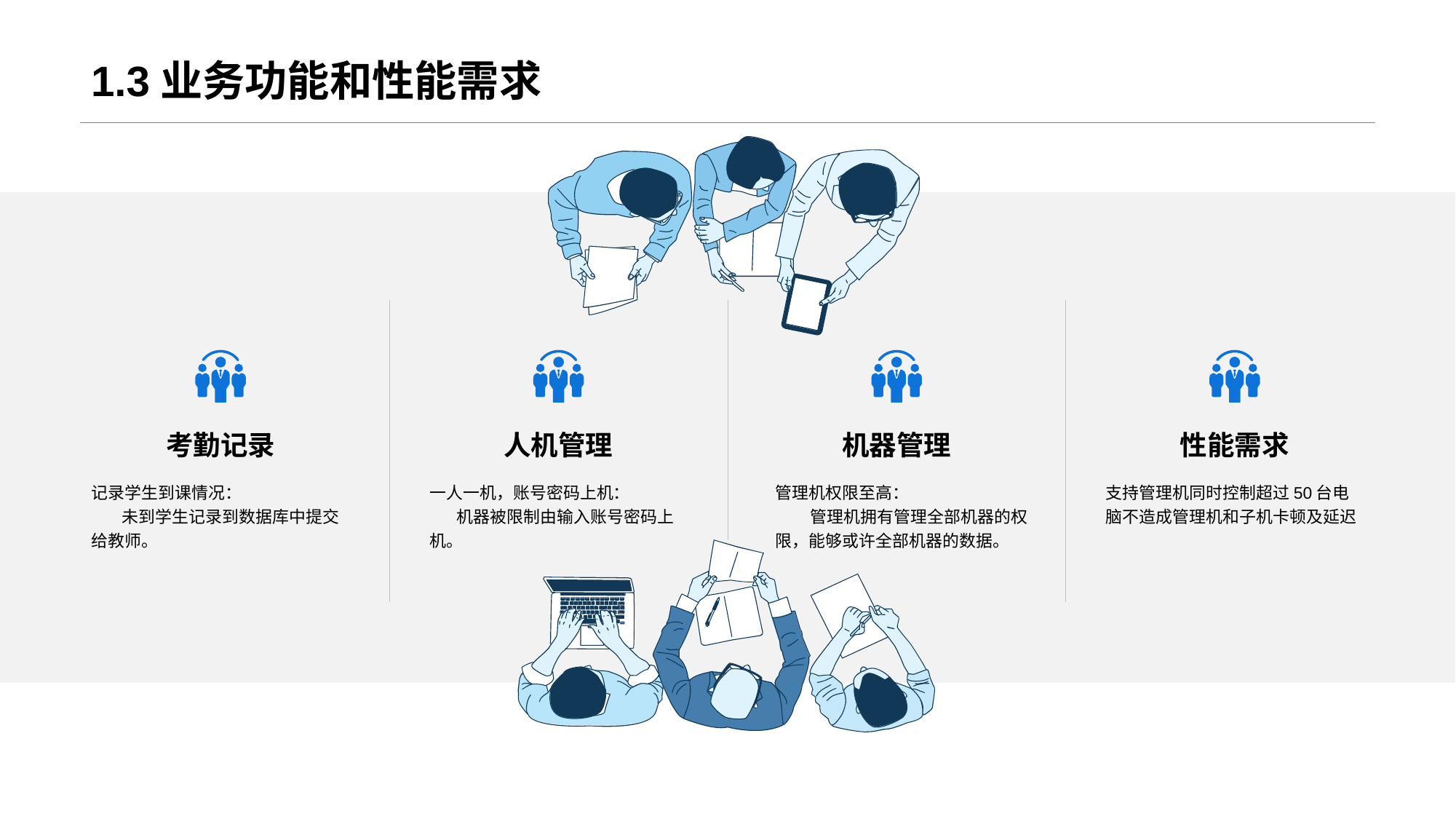

# 1.3业务功能和性能需求

考勤记录
记录学生到课情况：
       未到学生记录到数据库中提交给教师。

人机管理
一人一机，账号密码上机：
      机器被限制由输入账号密码上机。

机器管理

性能需求
支持管理机同时控制超过50台电脑不造成管理机和子机卡顿及延迟
管理机权限至高：
        管理机拥有管理全部机器的权限，能够或许全部机器的数据。